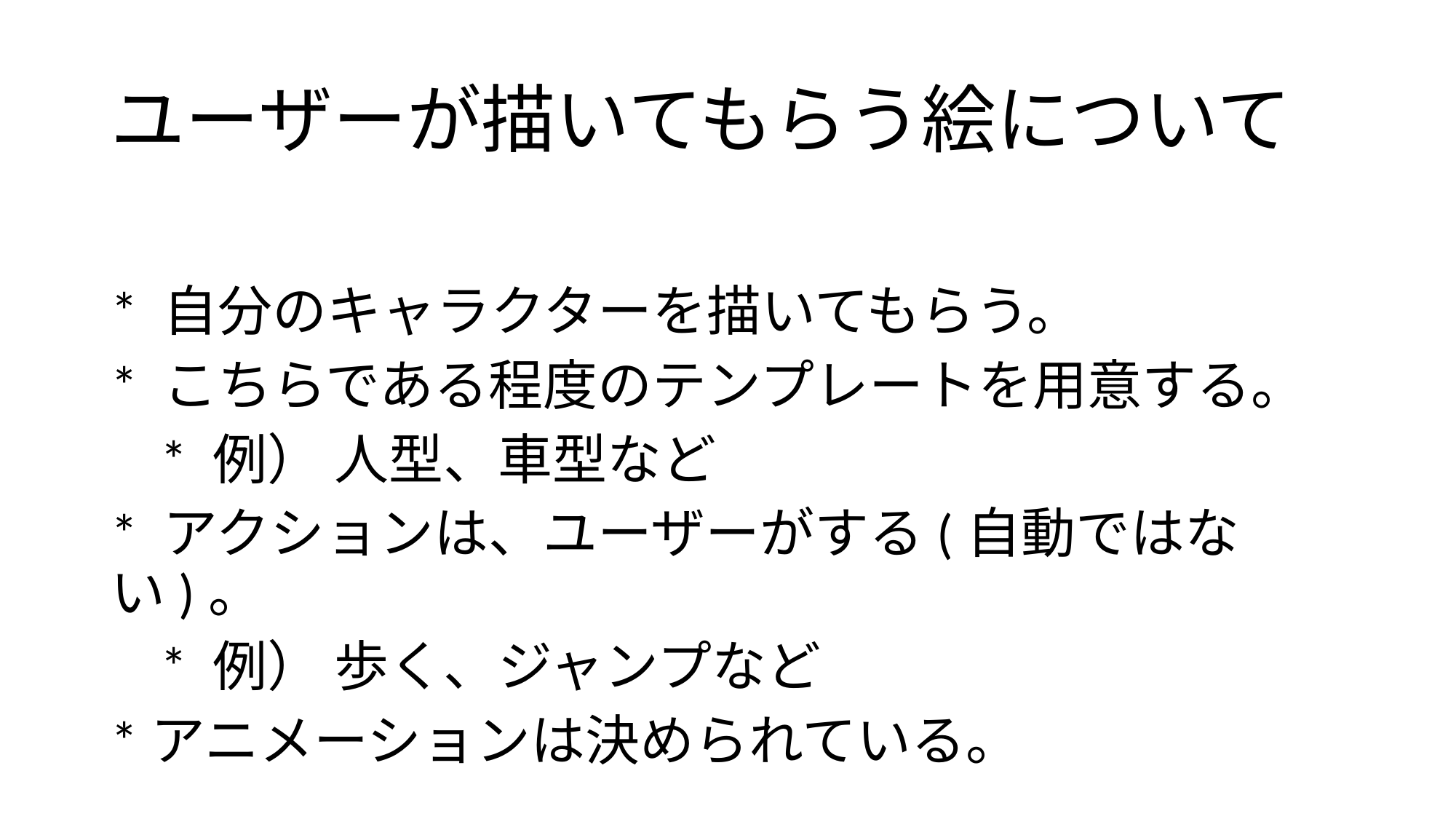

# ユーザーが描いてもらう絵について
* 自分のキャラクターを描いてもらう。
* こちらである程度のテンプレートを用意する。
    * 例） 人型、車型など
* アクションは、ユーザーがする(自動ではない)。
    * 例） 歩く、ジャンプなど
*アニメーションは決められている。